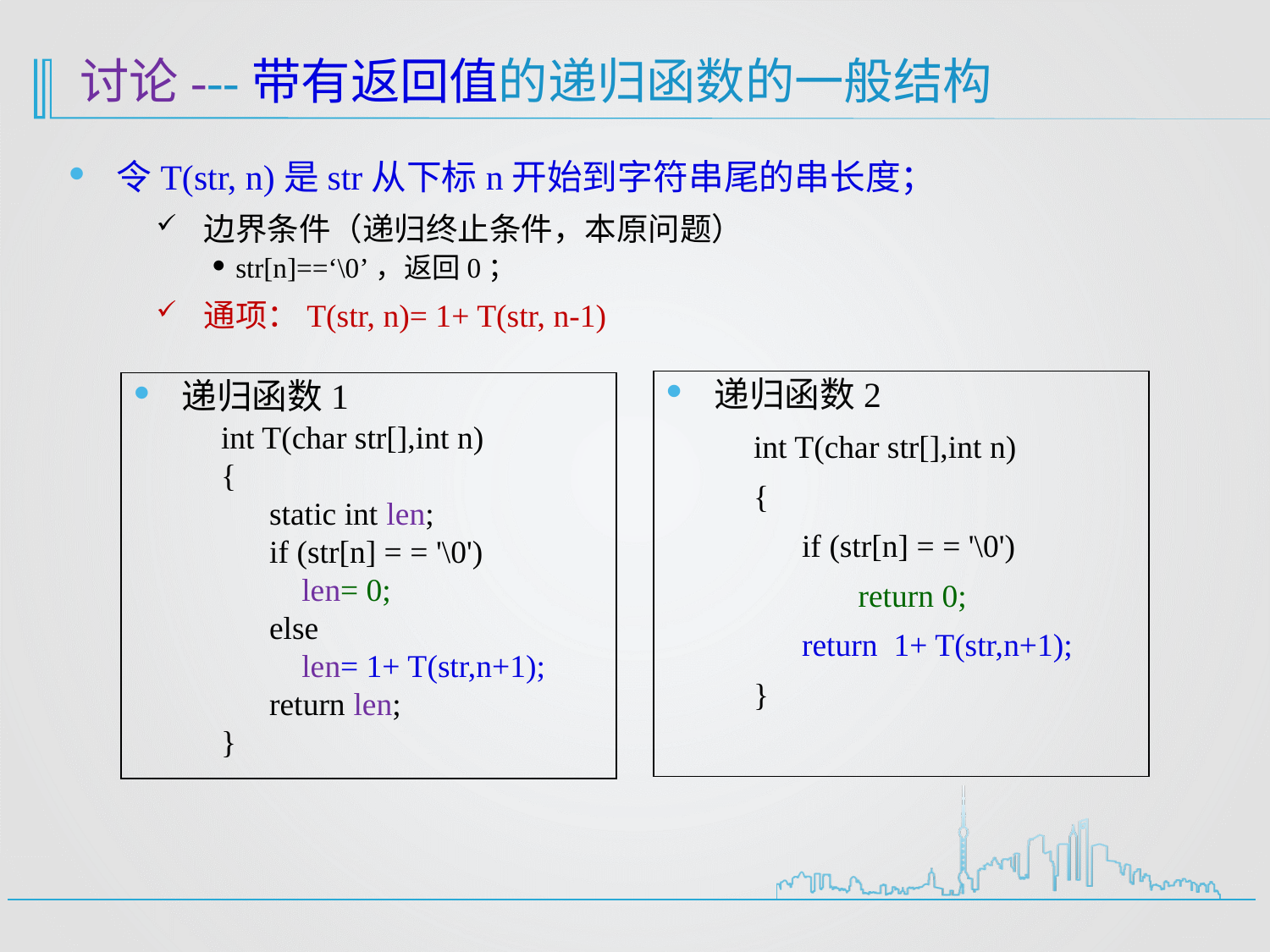

# 讨论---带有返回值的递归函数的一般结构
令T(str, n)是str从下标n开始到字符串尾的串长度；
边界条件（递归终止条件，本原问题）
str[n]==‘\0’，返回0；
通项：T(str, n)= 1+ T(str, n-1)

递归函数2
int T(char str[],int n)
{
      if (str[n] = = '\0')
             return 0;
      return  1+ T(str,n+1);
}

递归函数1
int T(char str[],int n)
{
      static int len;
      if (str[n] = = '\0')
          len= 0;
      else
          len= 1+ T(str,n+1);
      return len;
}